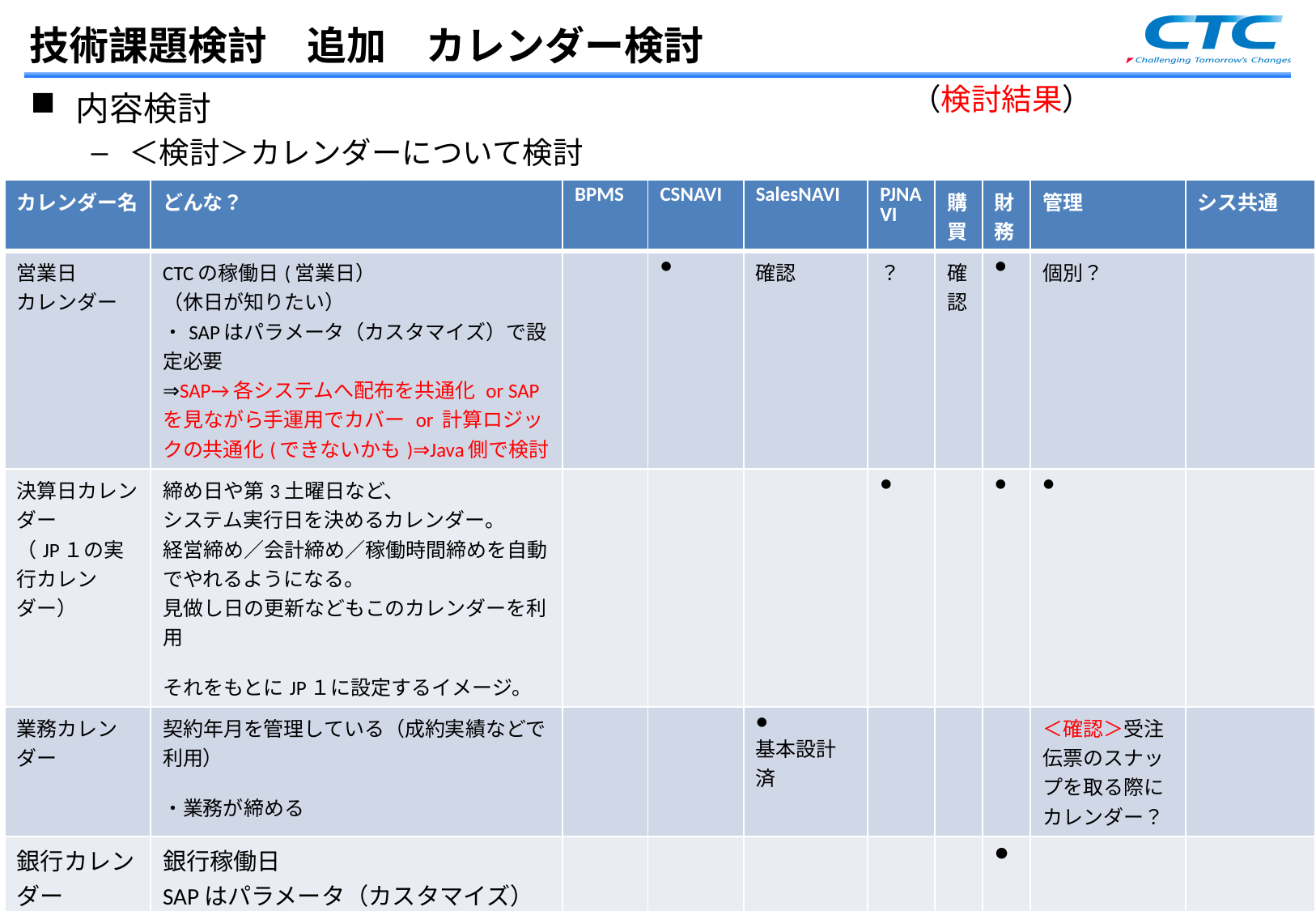

# 技術課題検討　追加　カレンダー検討
（検討結果）
内容検討
＜検討＞カレンダーについて検討
必要なカレンダーの種類と認識合わせ
どこで作ってどう連携するか
| カレンダー名 | どんな？ | BPMS | CSNAVI | SalesNAVI | PJNAVI | 購買 | 財務 | 管理 | シス共通 |
| --- | --- | --- | --- | --- | --- | --- | --- | --- | --- |
| 営業日 カレンダー | CTCの稼働日(営業日） （休日が知りたい） ・SAPはパラメータ（カスタマイズ）で設定必要 ⇒SAP→各システムへ配布を共通化 or SAPを見ながら手運用でカバー or 計算ロジックの共通化(できないかも)⇒Java側で検討 |  | ● | 確認 | ？ | 確認 | ● | 個別？ |  |
| 決算日カレンダー （JP１の実行カレンダー） | 締め日や第3土曜日など、 システム実行日を決めるカレンダー。 経営締め／会計締め／稼働時間締めを自動でやれるようになる。 見做し日の更新などもこのカレンダーを利用 それをもとにJP１に設定するイメージ。 |  |  |  | ● |  | ● | ● |  |
| 業務カレンダー | 契約年月を管理している（成約実績などで利用） ・業務が締める |  |  | ● 基本設計済 |  |  |  | ＜確認＞受注伝票のスナップを取る際にカレンダー？ |  |
| 銀行カレンダー | 銀行稼働日 SAPはパラメータ（カスタマイズ）で設定必要 |  |  |  |  |  | ● |  |  |
14